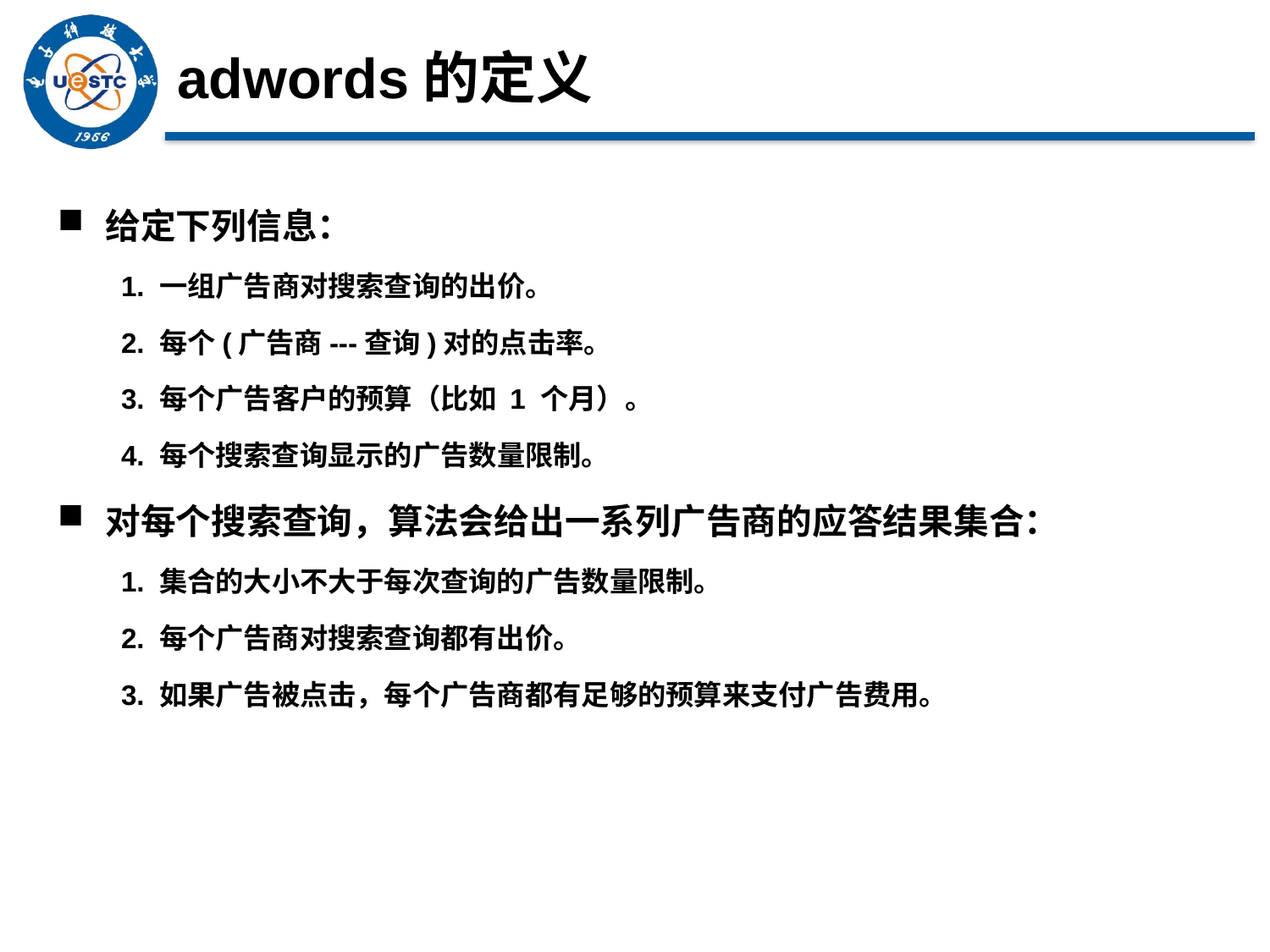

# adwords的定义
给定下列信息：
1. 一组广告商对搜索查询的出价。
2. 每个(广告商---查询)对的点击率。
3. 每个广告客户的预算（比如 1 个月）。
4. 每个搜索查询显示的广告数量限制。
对每个搜索查询，算法会给出一系列广告商的应答结果集合：
1. 集合的大小不大于每次查询的广告数量限制。
2. 每个广告商对搜索查询都有出价。
3. 如果广告被点击，每个广告商都有足够的预算来支付广告费用。